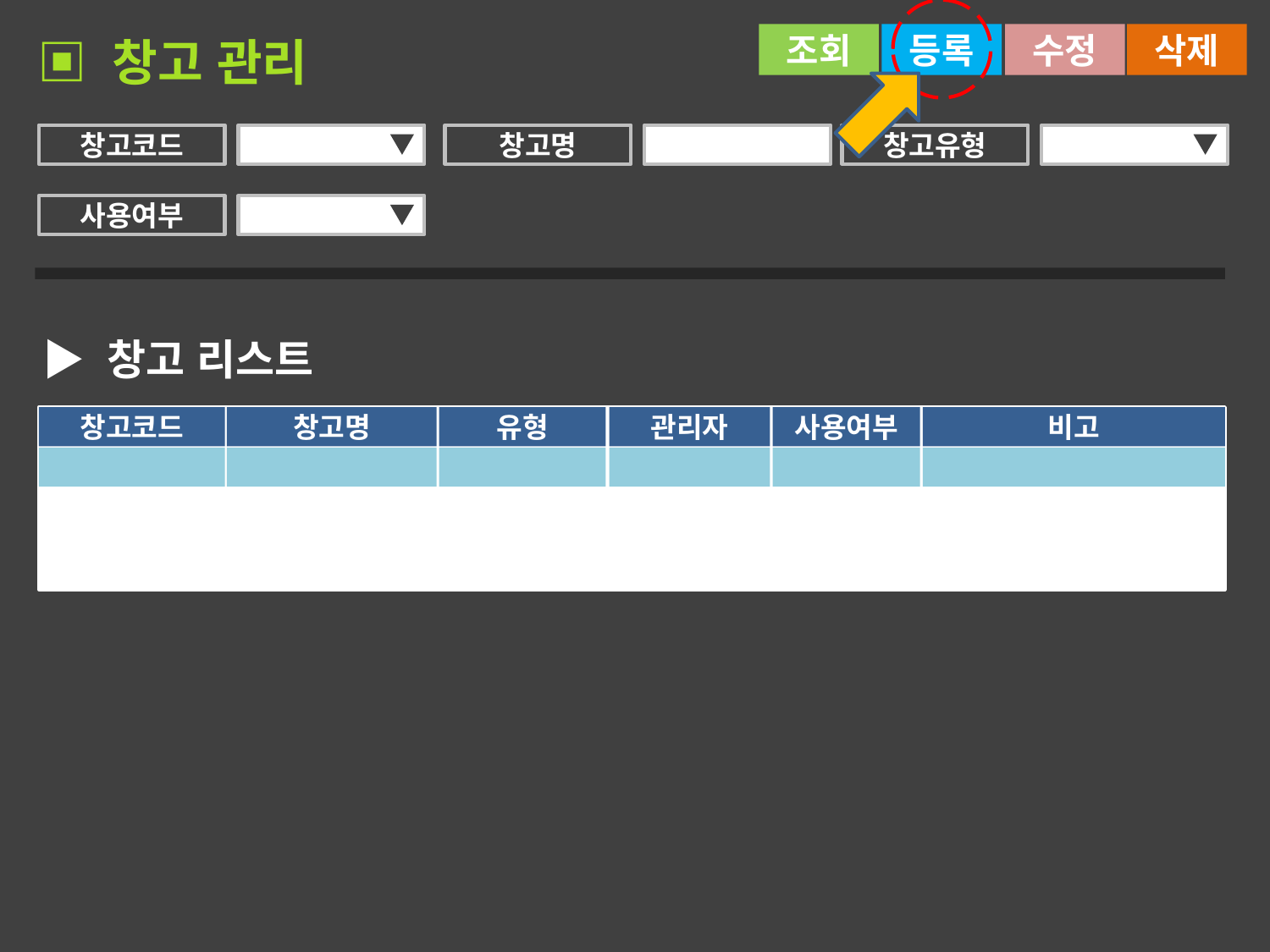

삭제
수정
등록
조회
▣ 창고 관리

창고코드

창고명

창고유형

사용여부

▶ 창고 리스트
창고코드
창고명

유형
관리자

사용여부
비고